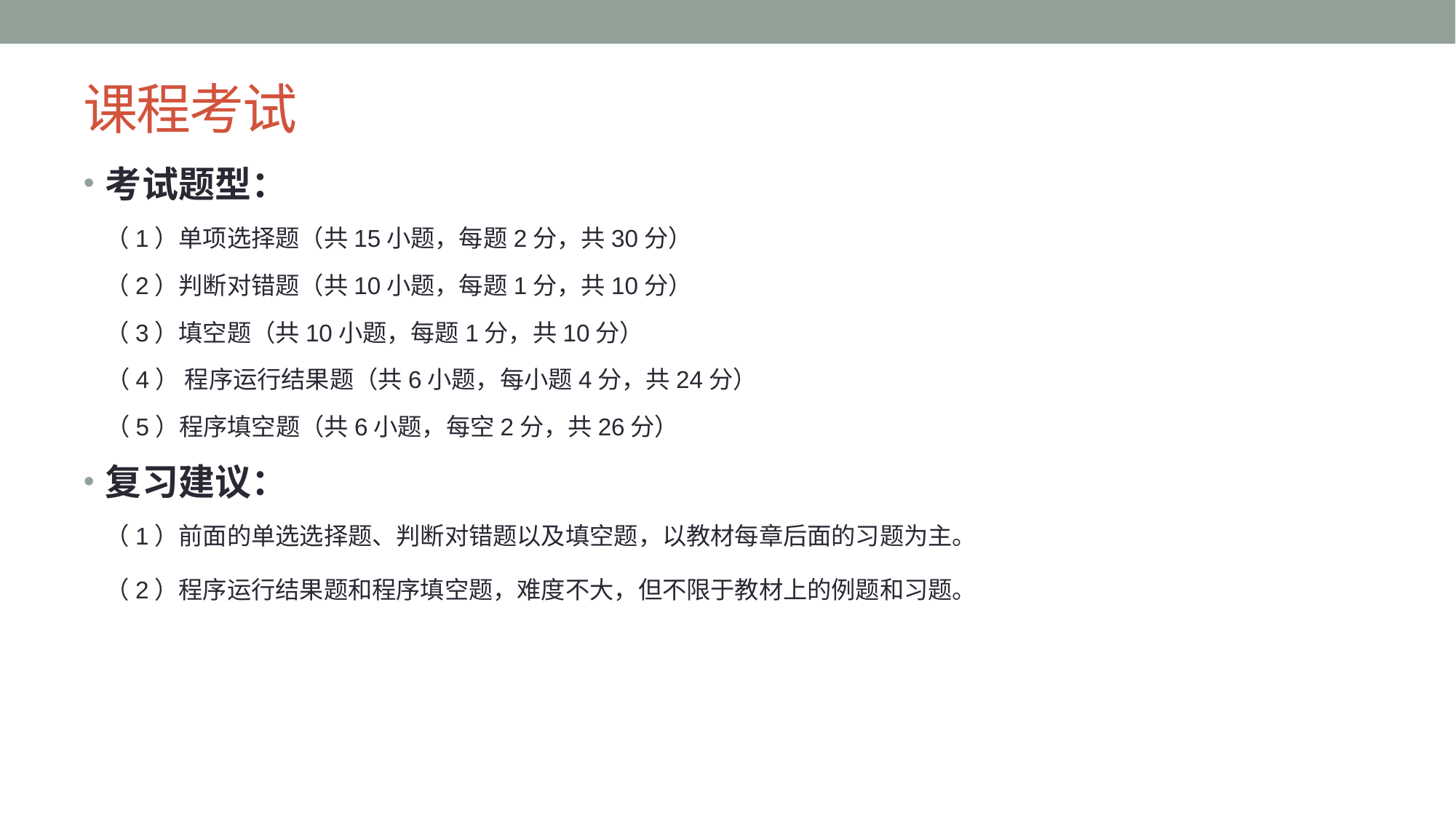

# 课程考试
考试题型：
	（1）单项选择题（共15小题，每题2分，共30分）
	（2）判断对错题（共10小题，每题1分，共10分）
	（3）填空题（共10小题，每题1分，共10分）
   （4） 程序运行结果题（共6小题，每小题4分，共24分）
   （5）程序填空题（共6小题，每空2分，共26分）
复习建议：
	（1）前面的单选选择题、判断对错题以及填空题，以教材每章后面的习题为主。
	（2）程序运行结果题和程序填空题，难度不大，但不限于教材上的例题和习题。